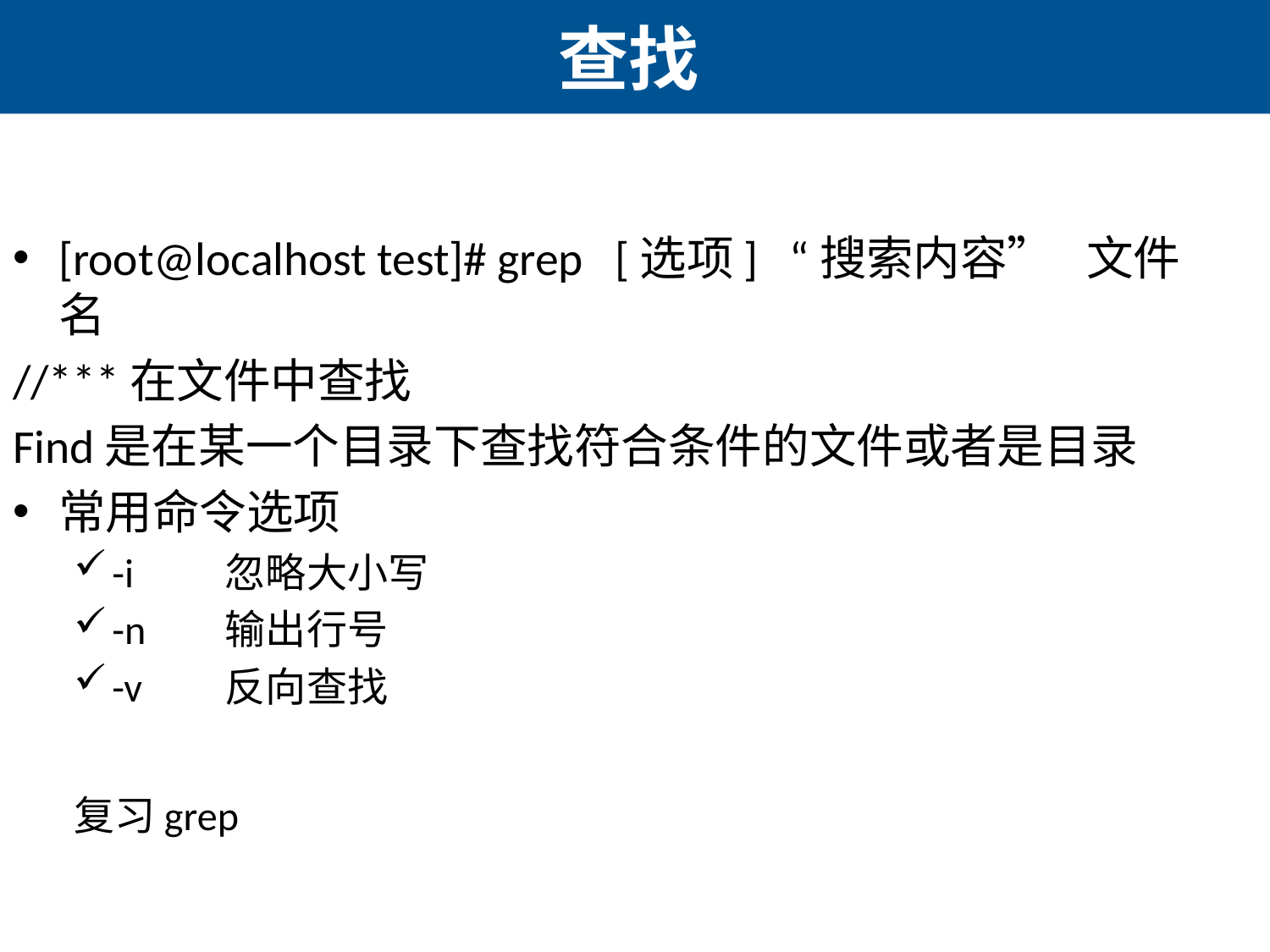

# 查找
[root@localhost test]# grep   [选项]   “搜索内容”   文件名
//***在文件中查找
Find是在某一个目录下查找符合条件的文件或者是目录
常用命令选项
-i	忽略大小写
-n	输出行号
-v	反向查找

复习grep